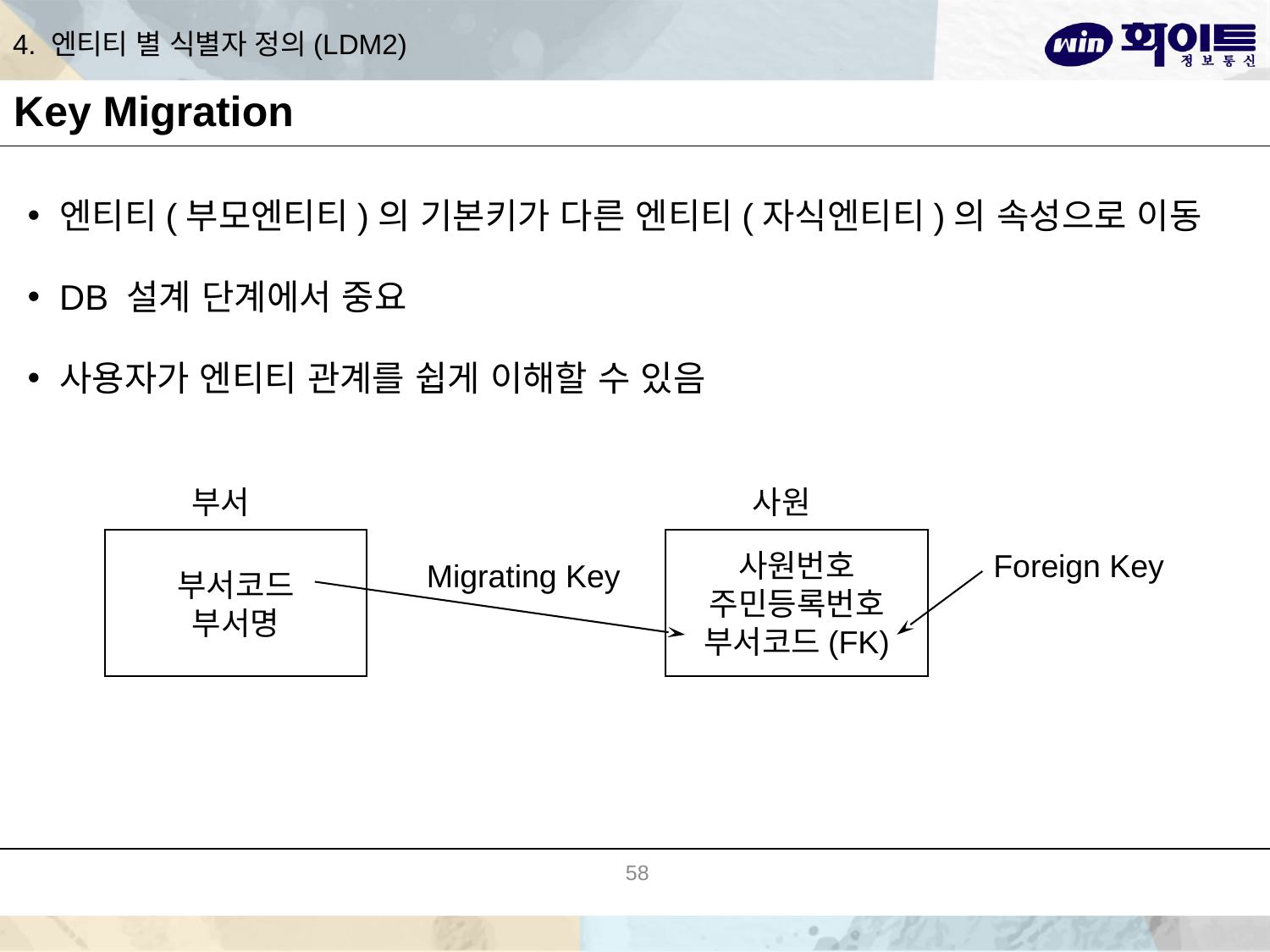

# 4. 엔티티 별 식별자 정의(LDM2)
Key Migration
엔티티(부모엔티티)의 기본키가 다른 엔티티(자식엔티티)의 속성으로 이동
DB 설계 단계에서 중요
사용자가 엔티티 관계를 쉽게 이해할 수 있음

부서
사원
부서코드
부서명
사원번호
주민등록번호
부서코드(FK)
Foreign Key
Migrating Key

58